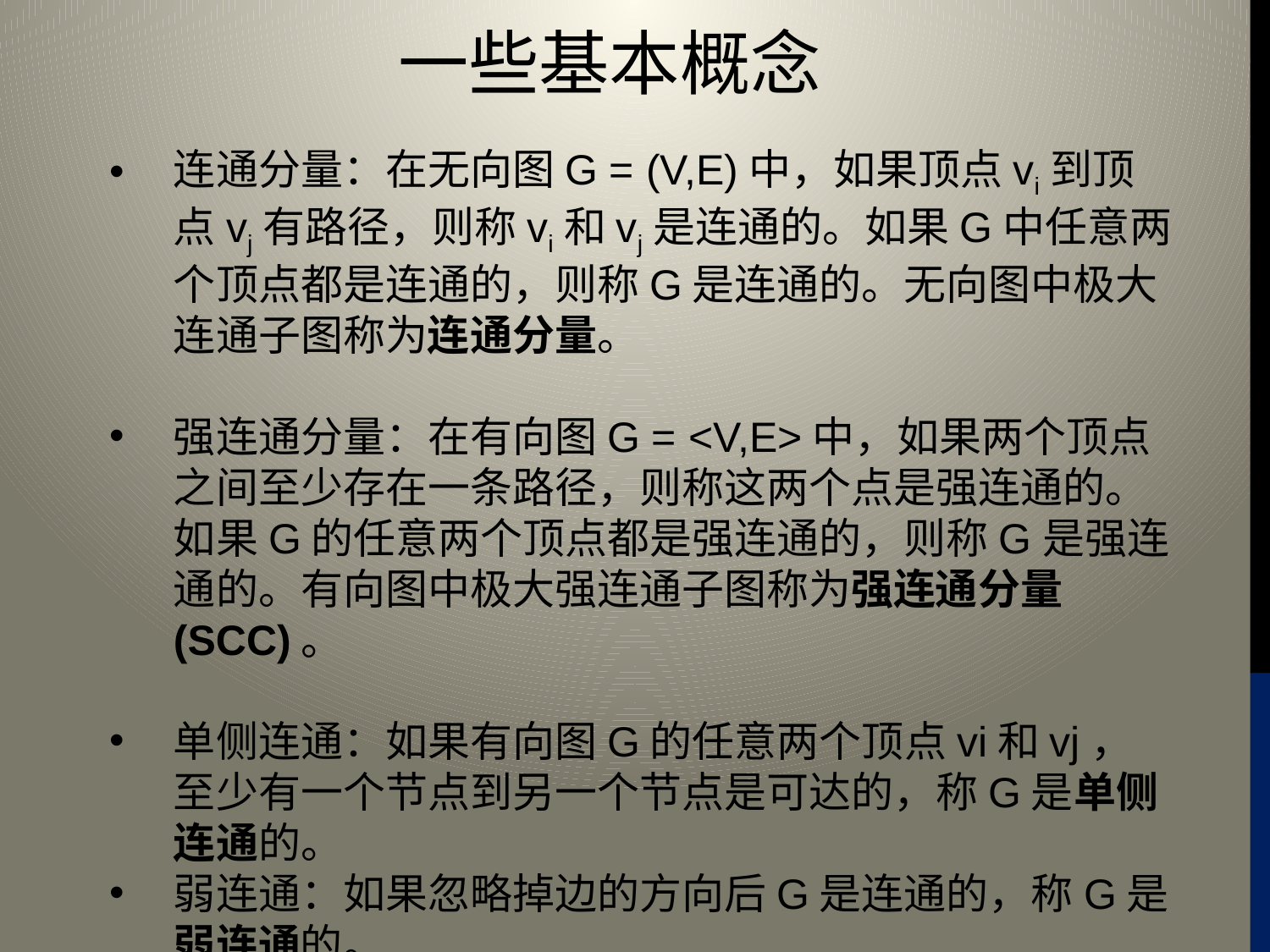

# 一些基本概念
连通分量：在无向图G = (V,E)中，如果顶点vi到顶点vj有路径，则称vi和vj是连通的。如果G中任意两个顶点都是连通的，则称G是连通的。无向图中极大连通子图称为连通分量。

强连通分量：在有向图G = <V,E>中，如果两个顶点之间至少存在一条路径，则称这两个点是强连通的。如果G的任意两个顶点都是强连通的，则称G是强连通的。有向图中极大强连通子图称为强连通分量(SCC)。

单侧连通：如果有向图G的任意两个顶点vi和vj，至少有一个节点到另一个节点是可达的，称G是单侧连通的。
弱连通：如果忽略掉边的方向后G是连通的，称G是弱连通的。